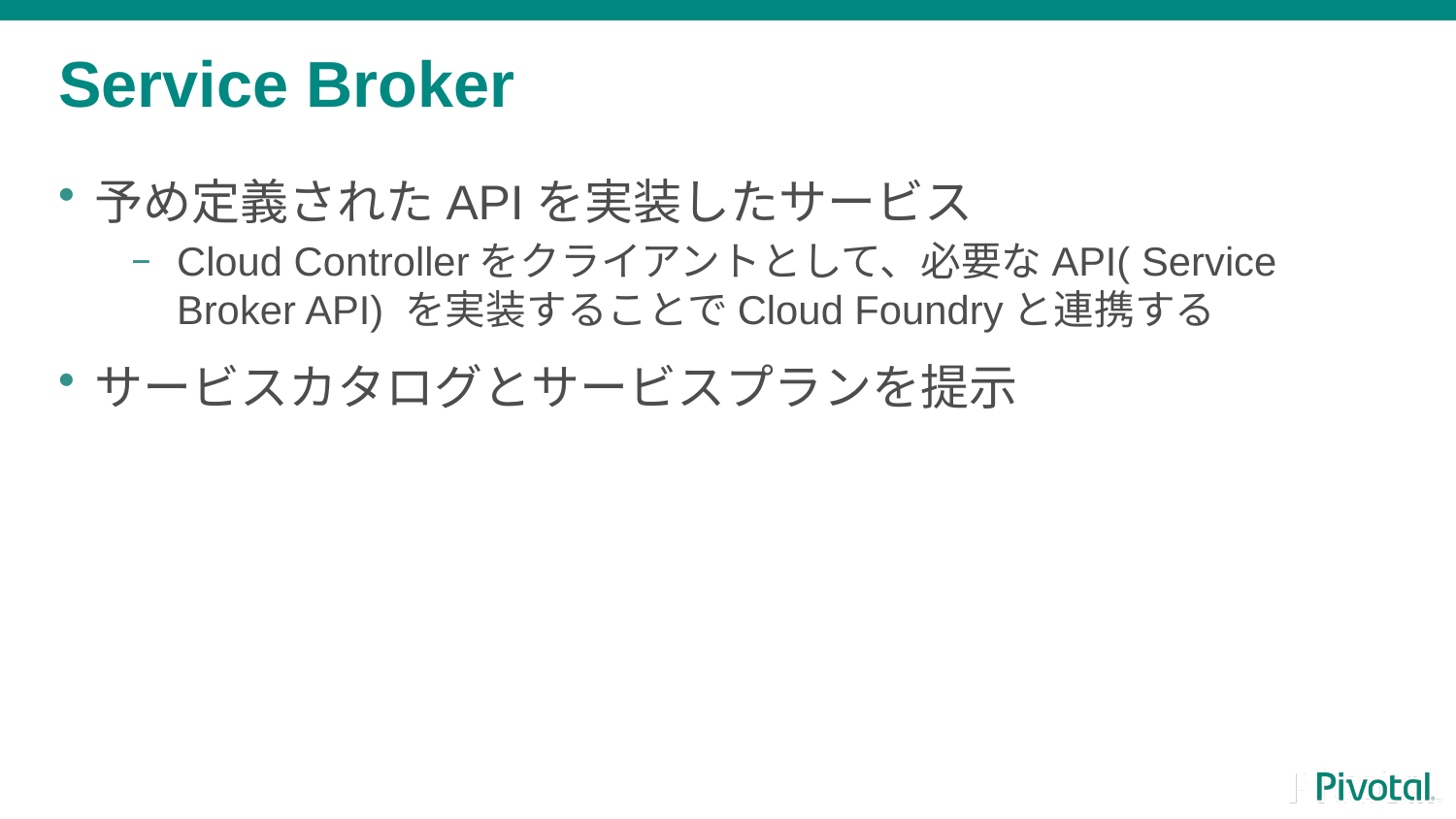

# Service Broker
予め定義されたAPIを実装したサービス
Cloud Controllerをクライアントとして、必要なAPI( Service Broker API) を実装することでCloud Foundryと連携する
サービスカタログとサービスプランを提示